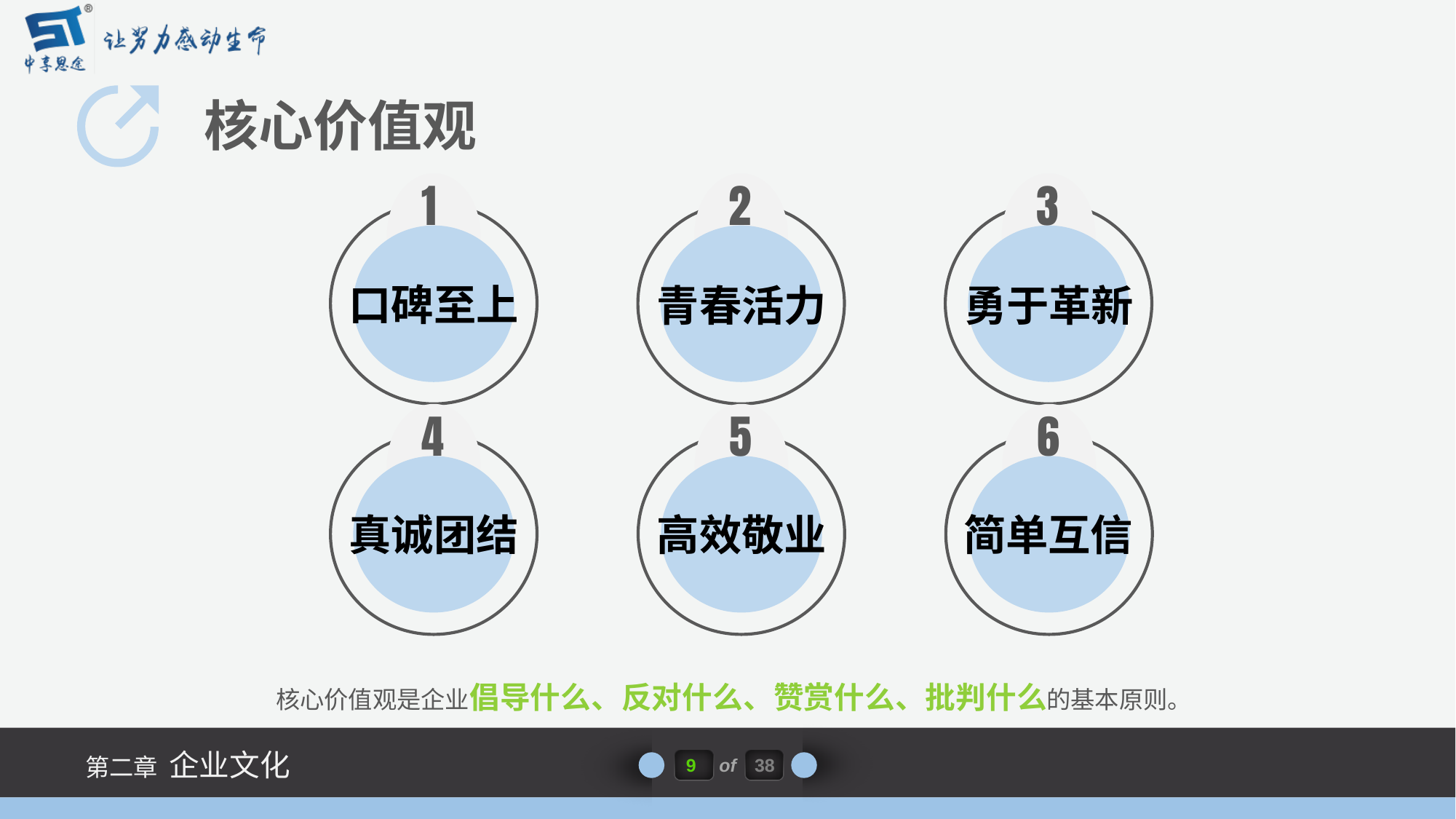

核心价值观

1

2

3

口碑至上
青春活力
勇于革新

4

5

6

高效敬业
简单互信
真诚团结
核心价值观是企业倡导什么、反对什么、赞赏什么、批判什么的基本原则。
第二章  企业文化